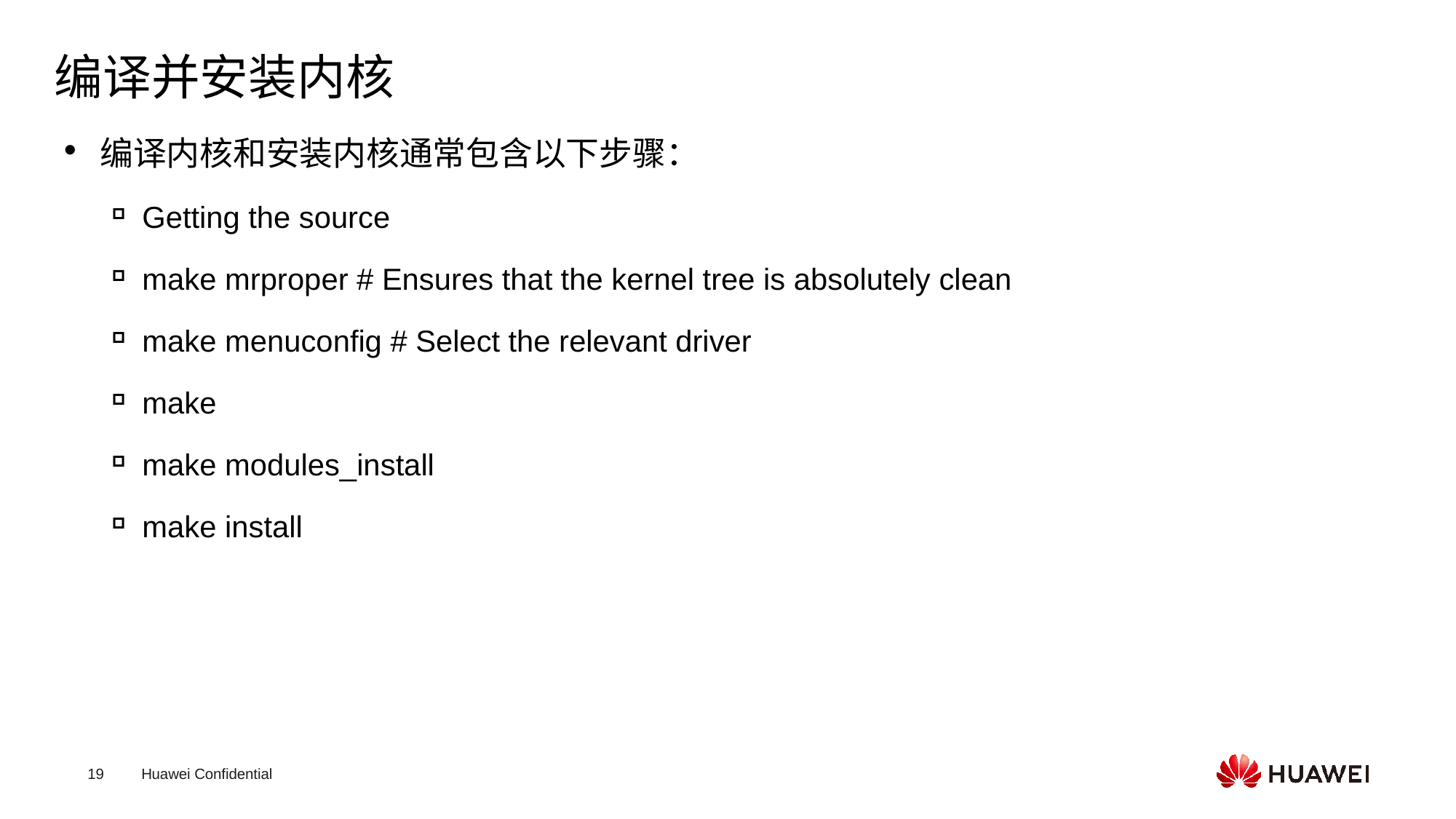

# 编译并安装内核
编译内核和安装内核通常包含以下步骤：
Getting the source
make mrproper # Ensures that the kernel tree is absolutely clean
make menuconfig # Select the relevant driver
make
make modules_install
make install